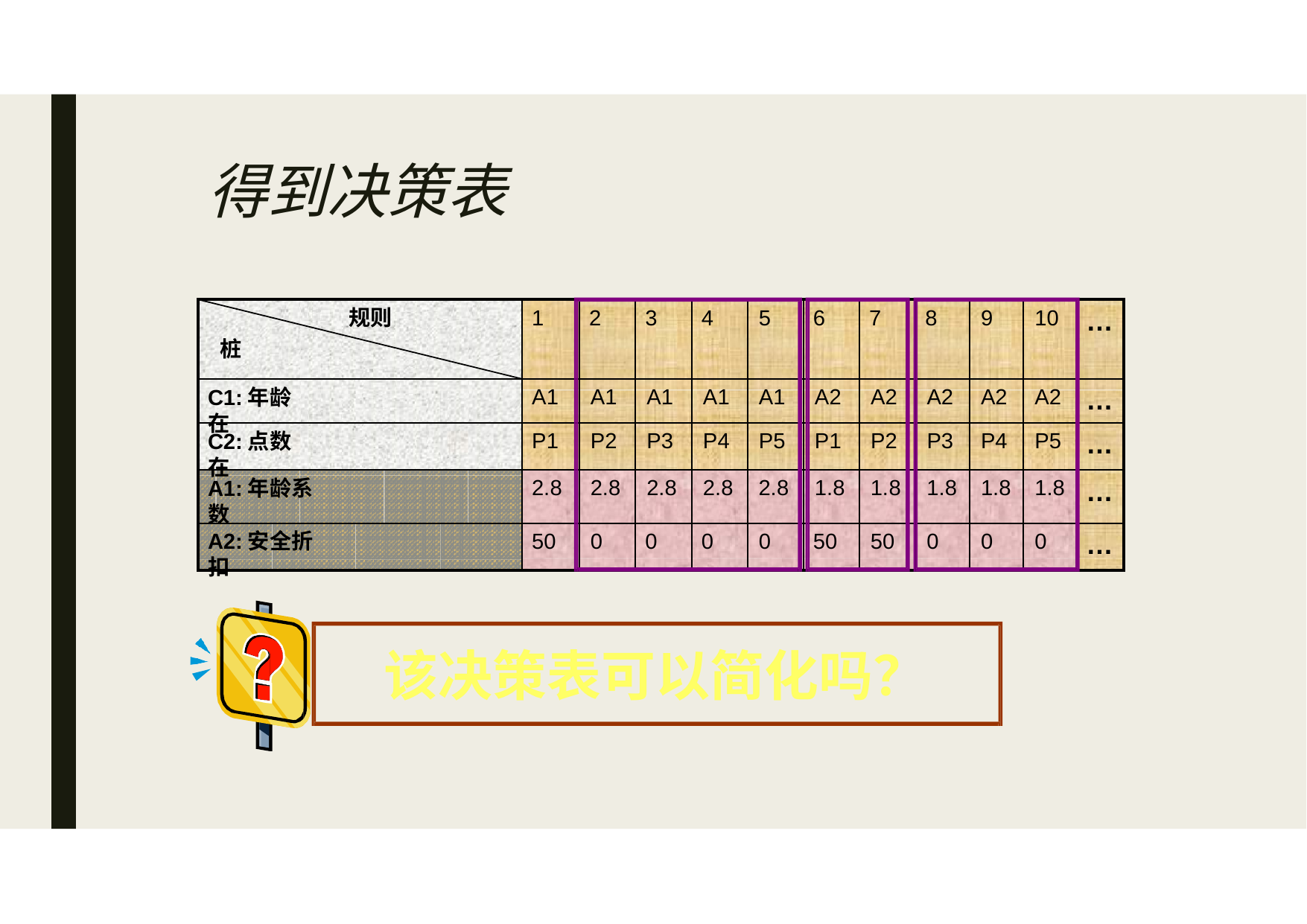

# 得到决策表

…
1
2
3
4	5
6
7
8	9	10
规则
桩

…
A1	A1	A1	A1	A1	A2	A2	A2	A2	A2
C1:年龄在

…
P1	P2	P3	P4	P5	P1	P2	P3	P4	P5
C2:点数在

…
2.8	2.8	2.8	2.8	2.8	1.8	1.8	1.8	1.8	1.8
A1:年龄系数

…
50	0
0
0	0
50	50	0	0	0
A2:安全折扣

该决策表可以简化吗？